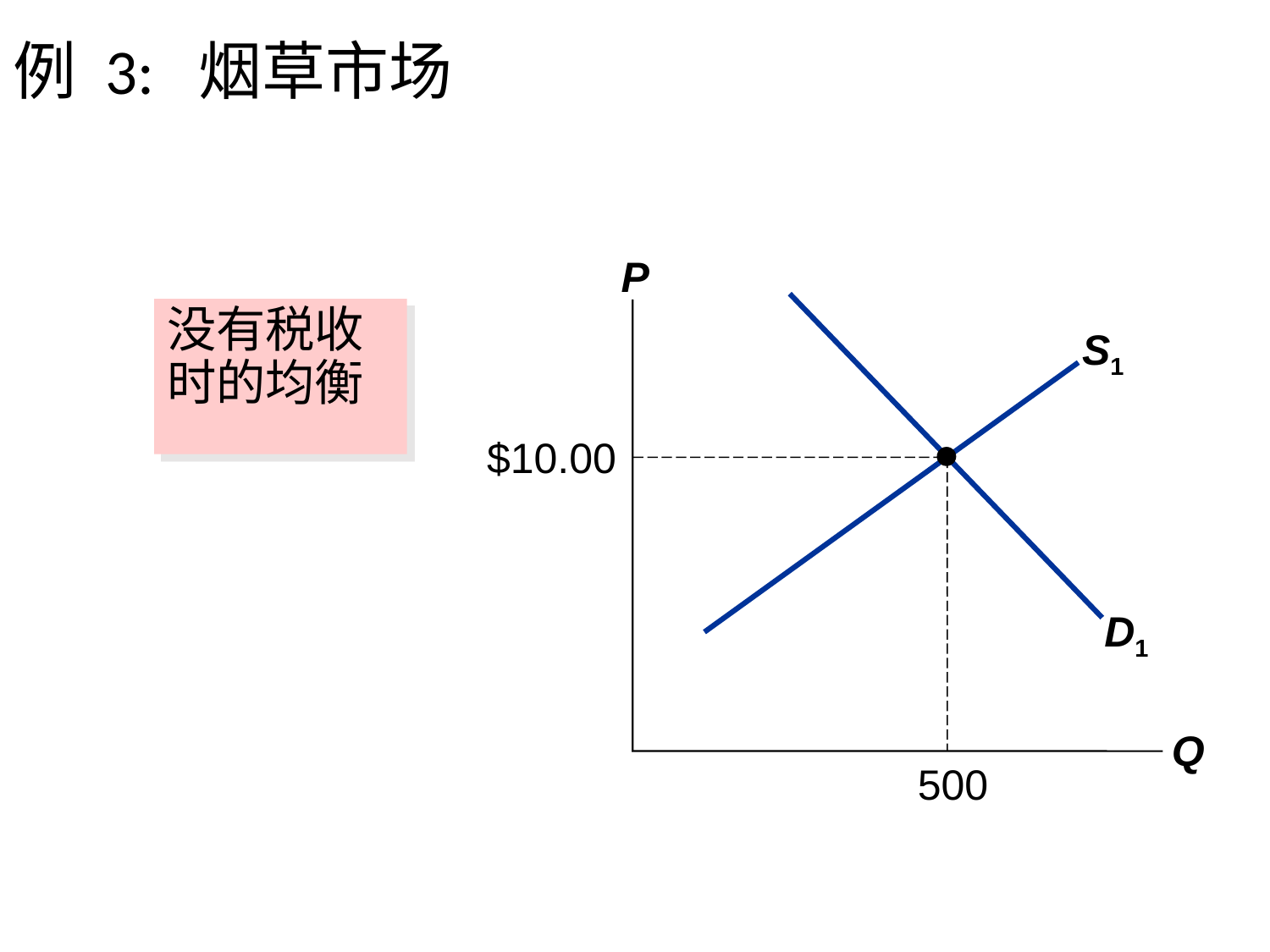

例 3:  烟草市场
#
P

Q

D1
没有税收时的均衡
S1

$10.00

500